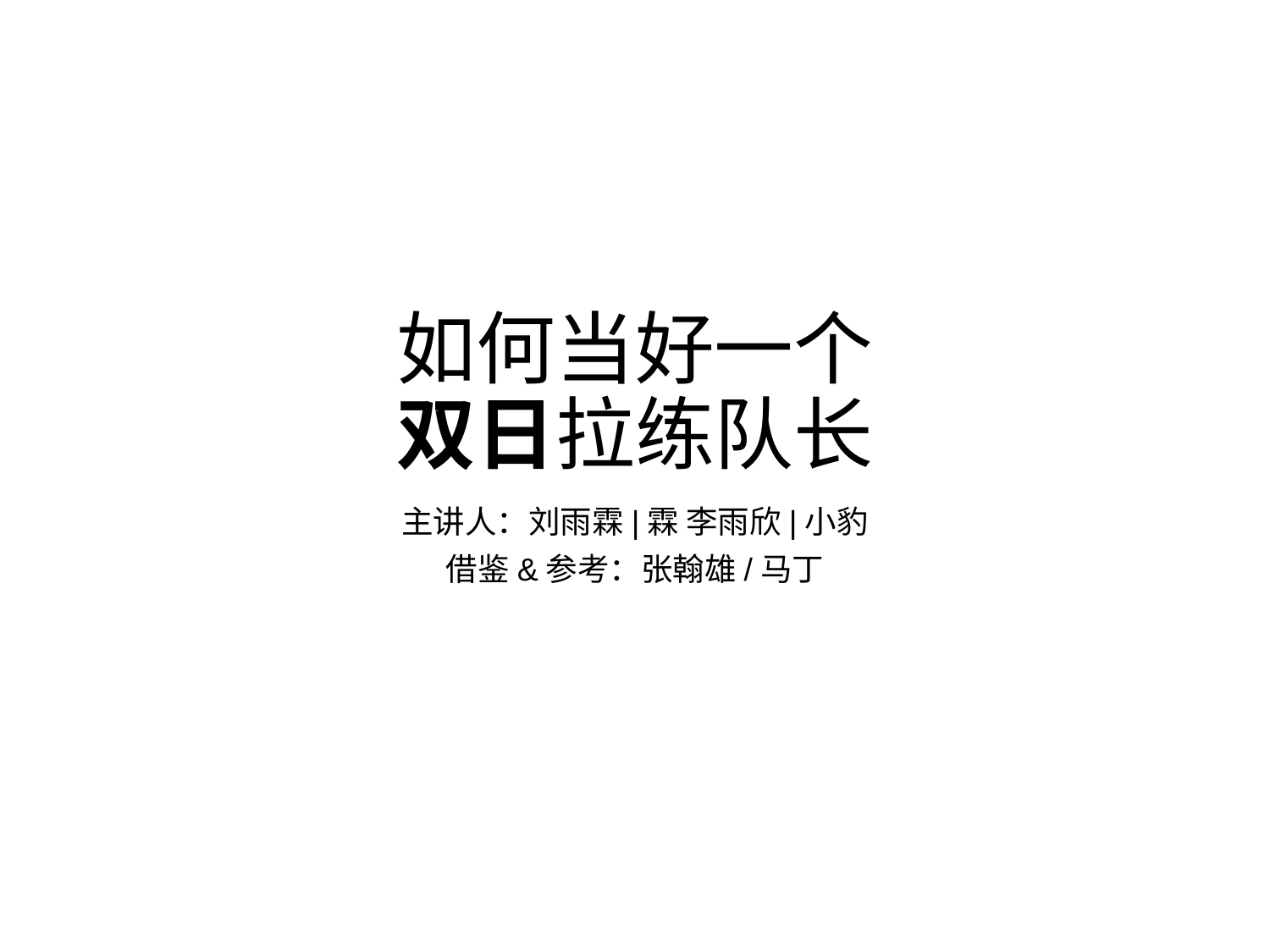

# 如何当好一个 双日拉练队长
主讲人：刘雨霖|霖 李雨欣|小豹
借鉴&参考：张翰雄/马丁